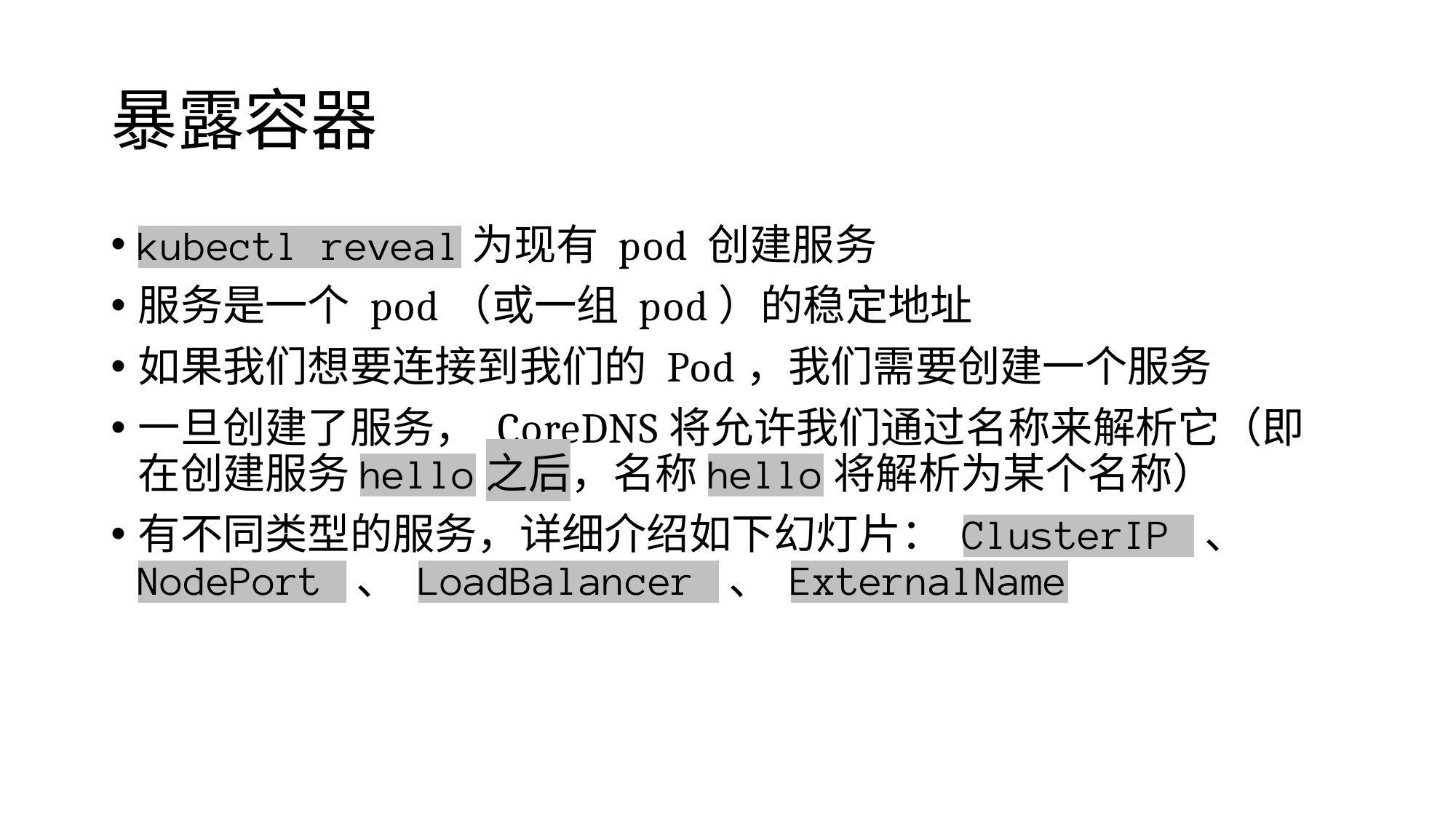

# 暴露容器
kubectl reveal为现有 pod 创建服务
服务是一个 pod（或一组 pod）的稳定地址
如果我们想要连接到我们的 Pod，我们需要创建一个服务
一旦创建了服务， CoreDNS将允许我们通过名称来解析它（即在创建服务hello之后，名称hello将解析为某个名称）
有不同类型的服务，详细介绍如下幻灯片： ClusterIP 、 NodePort 、 LoadBalancer 、 ExternalName